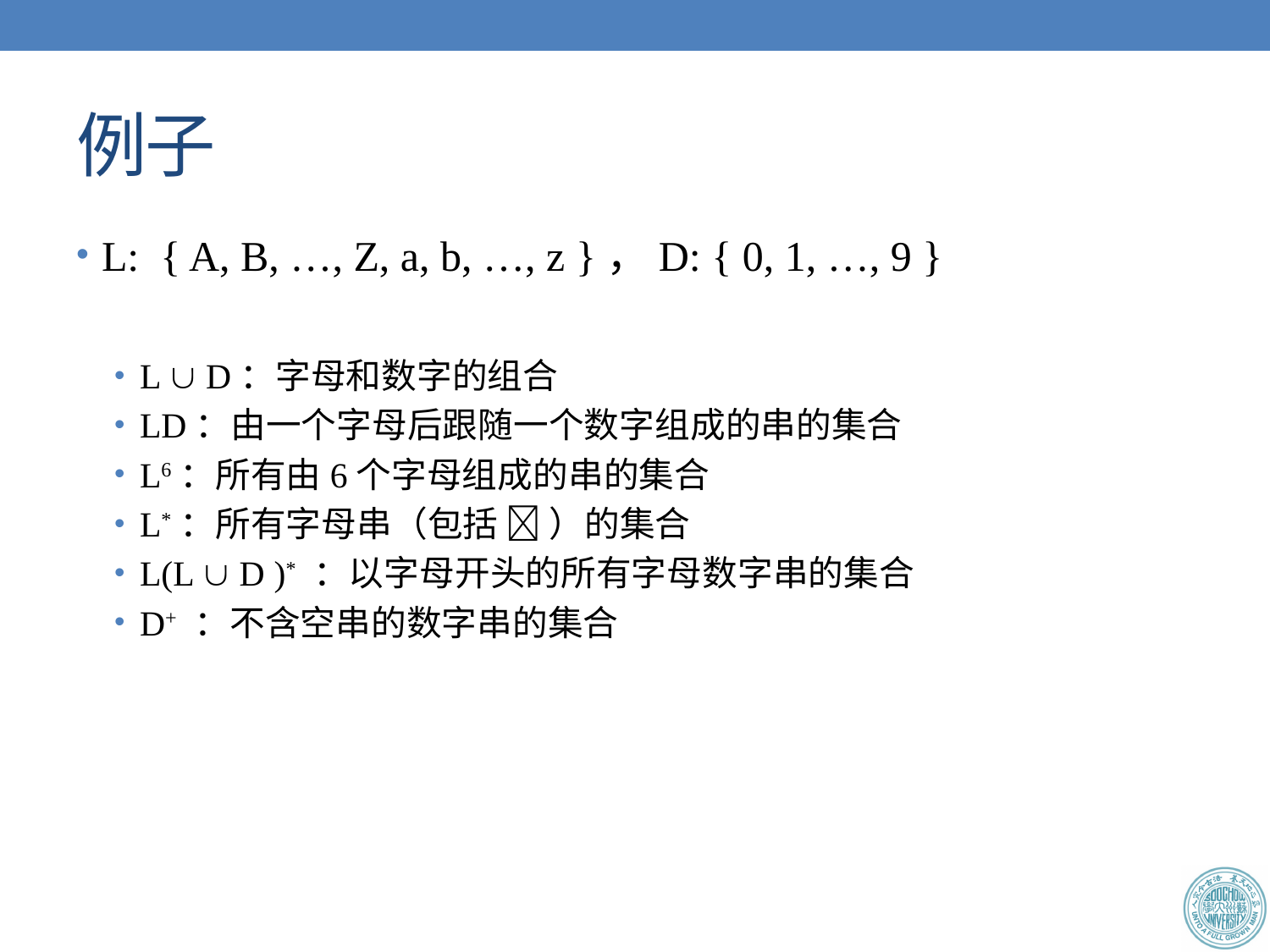

# 例子
L:  { A, B, …, Z, a, b, …, z }，D: { 0, 1, …, 9 }

L ∪ D：字母和数字的组合
LD：由一个字母后跟随一个数字组成的串的集合
L6：所有由6个字母组成的串的集合
L*：所有字母串（包括 ε ）的集合
L(L ∪ D )* ：以字母开头的所有字母数字串的集合
D+ ：不含空串的数字串的集合